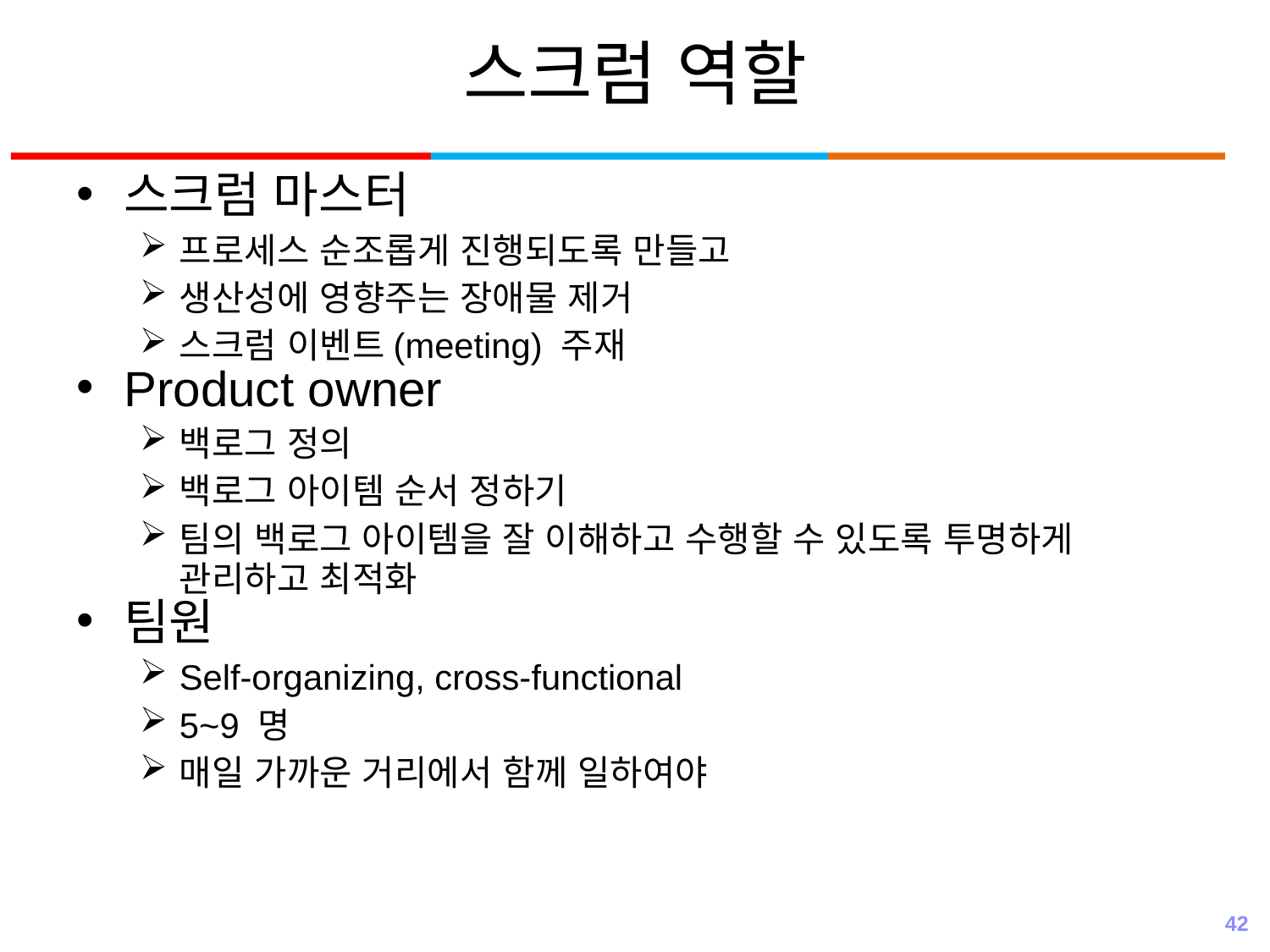

# 스크럼 역할
스크럼 마스터
프로세스 순조롭게 진행되도록 만들고
생산성에 영향주는 장애물 제거
스크럼 이벤트(meeting) 주재
Product owner
백로그 정의
백로그 아이템 순서 정하기
팀의 백로그 아이템을 잘 이해하고 수행할 수 있도록 투명하게 관리하고 최적화
팀원
Self-organizing, cross-functional
5~9 명
매일 가까운 거리에서 함께 일하여야
42